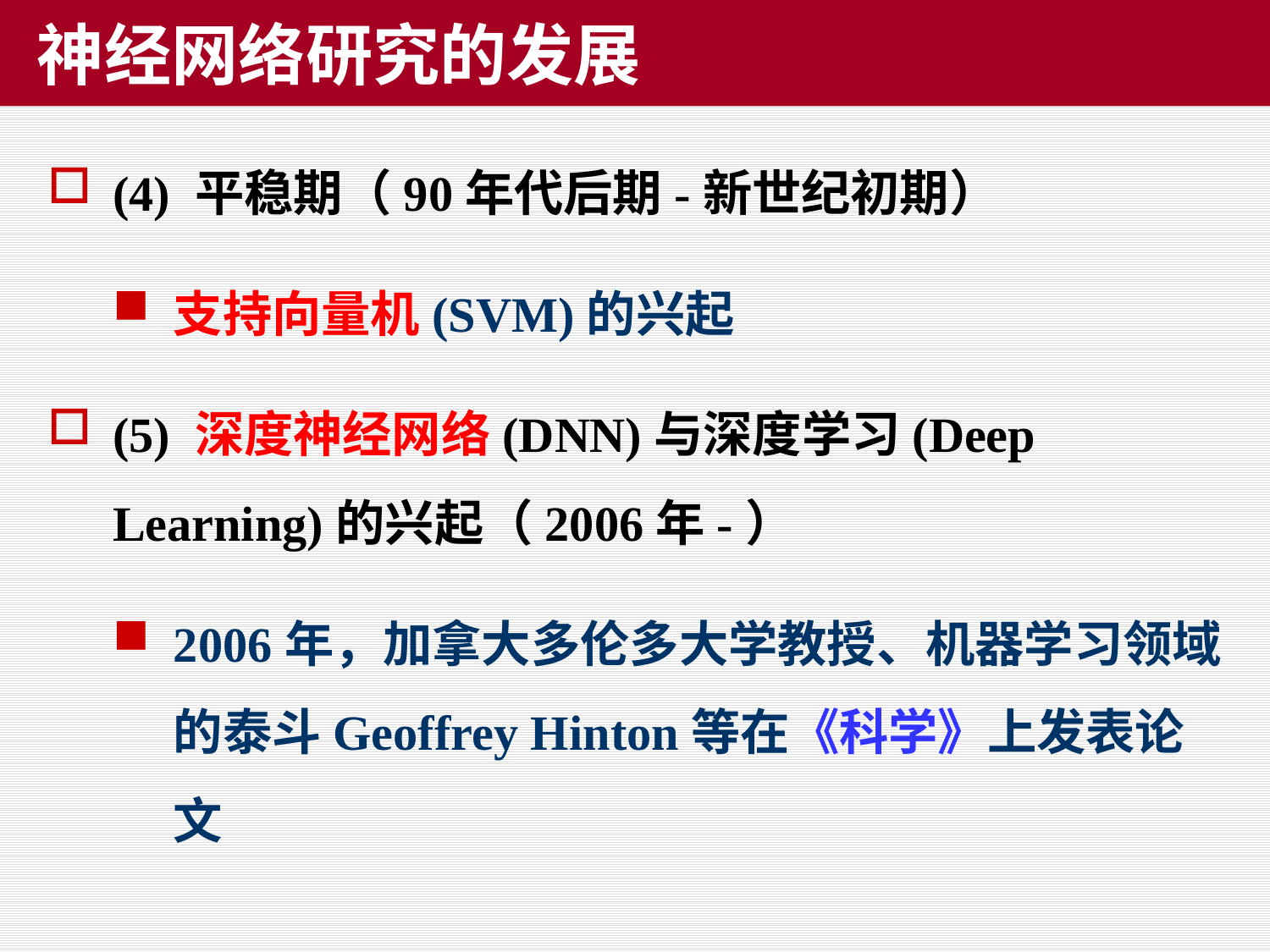

# 神经网络研究的发展
(4) 平稳期（90年代后期-新世纪初期）
支持向量机(SVM)的兴起
(5) 深度神经网络(DNN)与深度学习(Deep Learning)的兴起（2006年-）
2006年，加拿大多伦多大学教授、机器学习领域的泰斗Geoffrey Hinton等在《科学》上发表论文